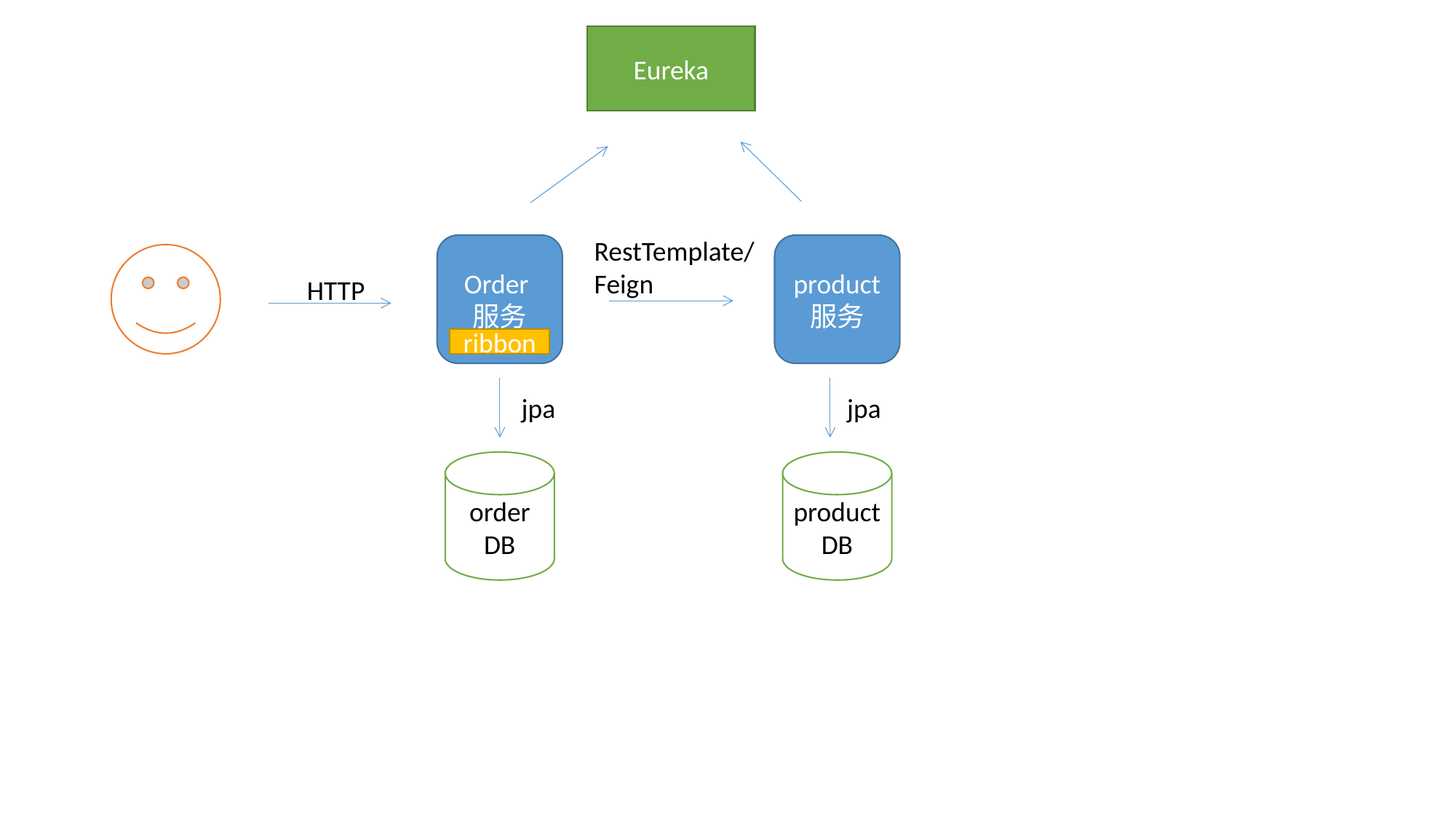

Eureka
RestTemplate/Feign

Order服务
product 服务

HTTP
ribbon
jpa
jpa
order
DB
product
DB